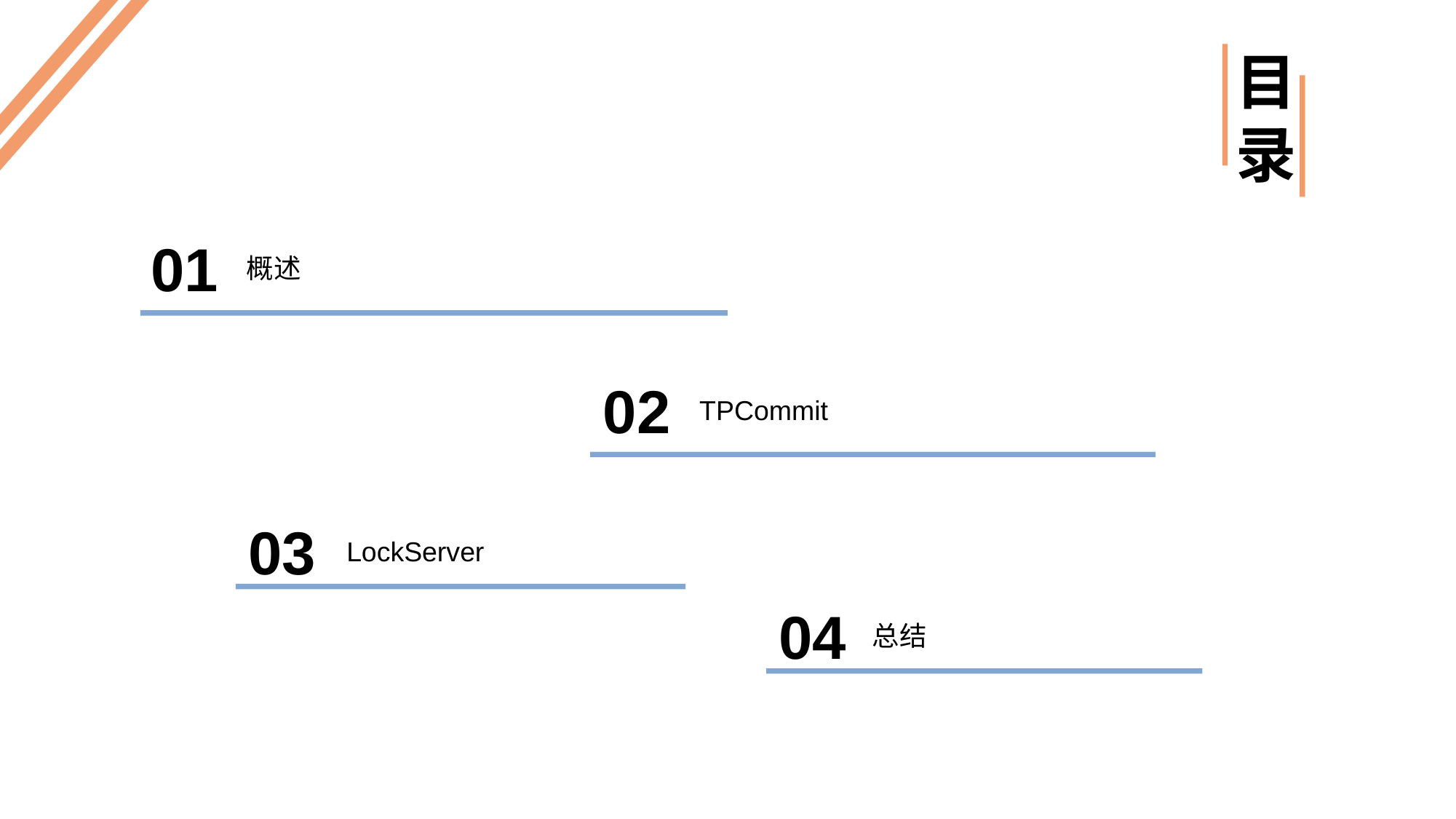

目录

01
概述

02
TPCommit

03
LockServer

04
总结